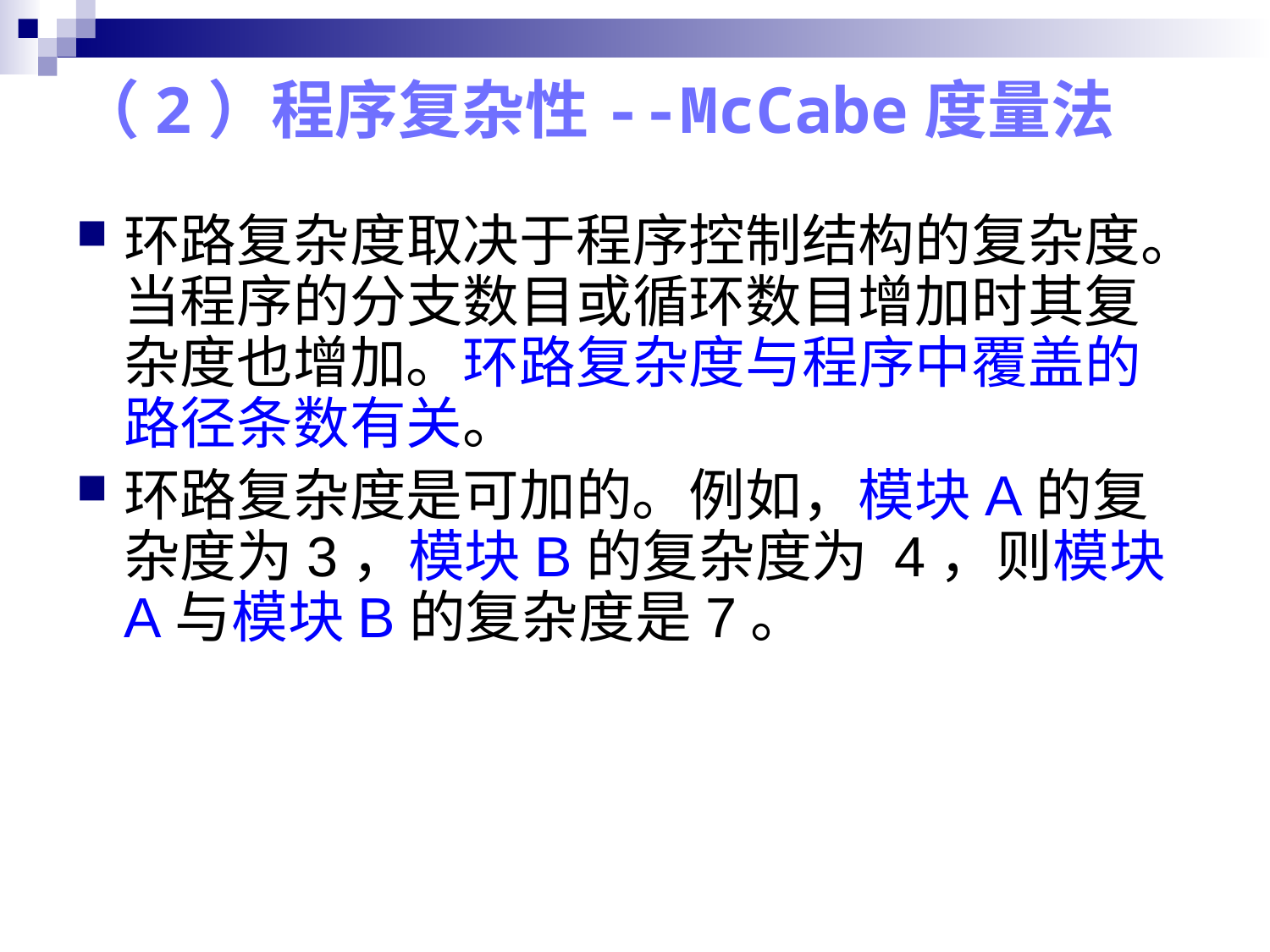

# （2）程序复杂性--McCabe度量法
环路复杂度取决于程序控制结构的复杂度。当程序的分支数目或循环数目增加时其复杂度也增加。环路复杂度与程序中覆盖的路径条数有关。
环路复杂度是可加的。例如，模块A的复杂度为3，模块B的复杂度为 4，则模块A与模块B的复杂度是7。

28